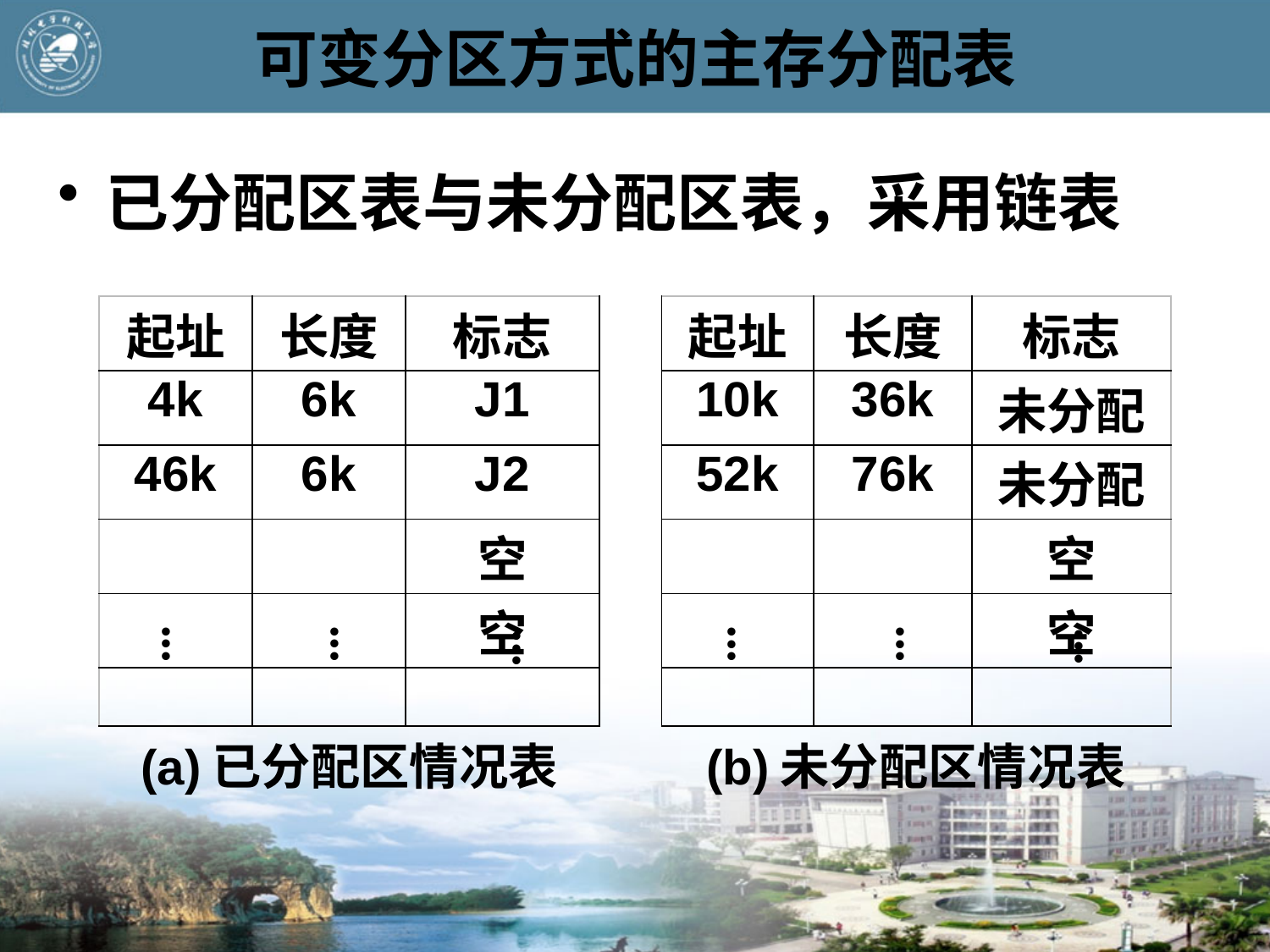

# 可变分区方式的主存分配表
已分配区表与未分配区表，采用链表
| 起址 | 长度 | 标志 |  | 起址 | 长度 | 标志 |
| --- | --- | --- | --- | --- | --- | --- |
| 4k | 6k | J1 |  | 10k | 36k | 未分配 |
| 46k | 6k | J2 |  | 52k | 76k | 未分配 |
|  |  | 空 |  |  |  | 空 |
|  |  | 空 |  |  |  | 空 |
|  |  |  |  |  |  |  |
| (a)已分配区情况表 |  |  |  | (b)未分配区情况表 |  |  |
...
...
...
...
...
...